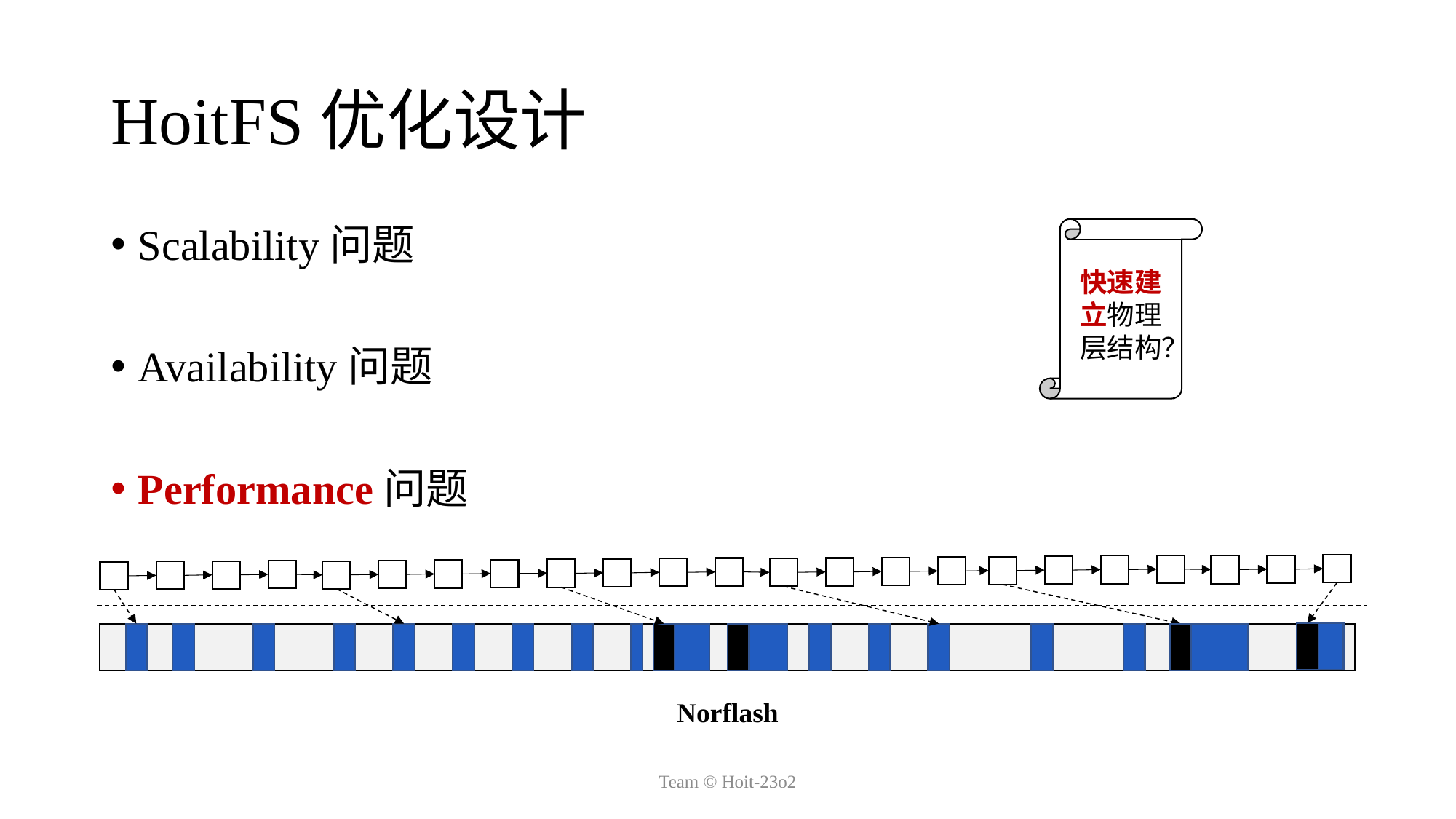

# HoitFS优化设计
Scalability问题

Availability问题

Performance问题

快速建立物理层结构？

Norflash
Team © Hoit-23o2